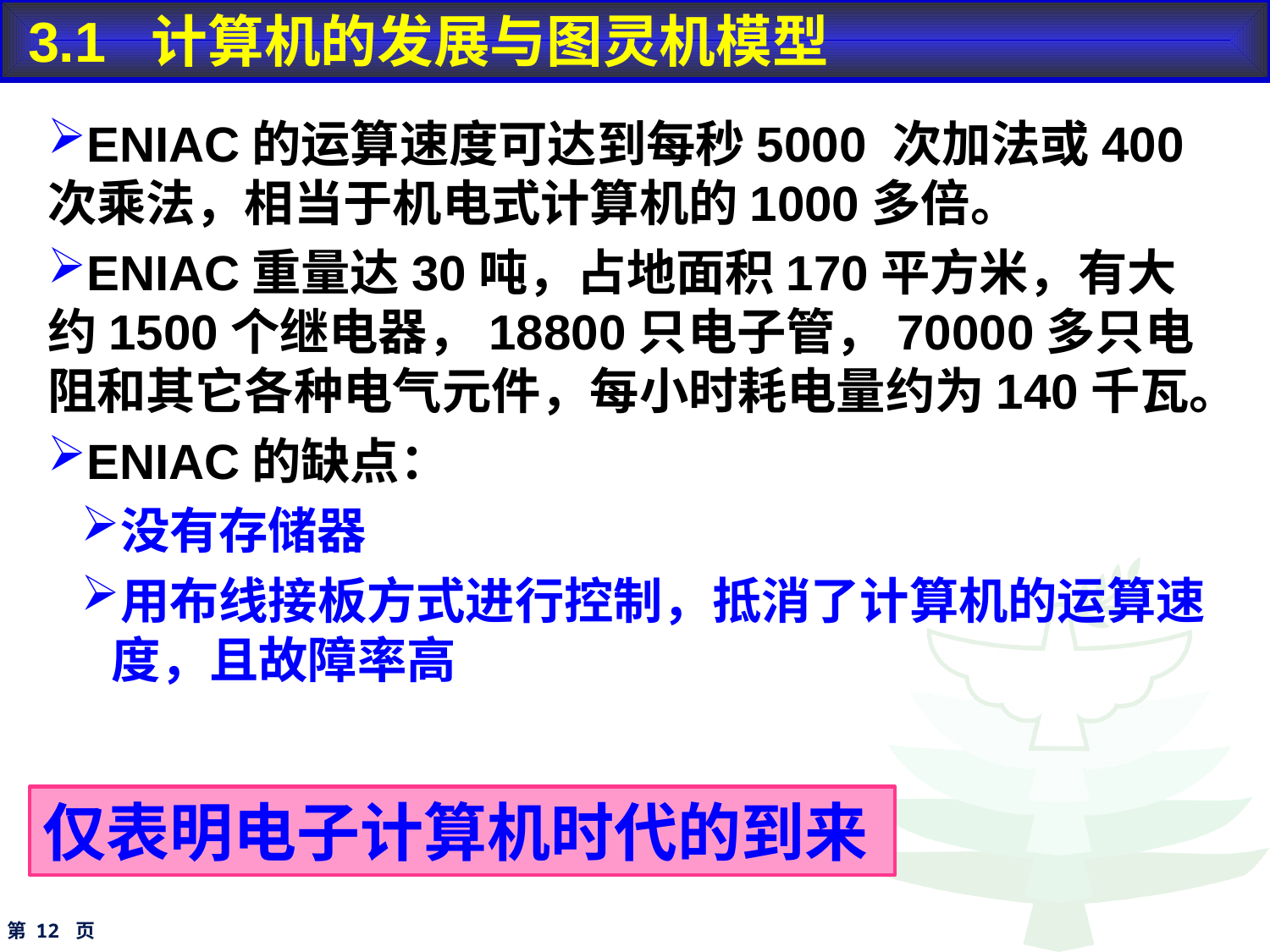

3.1  计算机的发展与图灵机模型
ENIAC的运算速度可达到每秒5000 次加法或400次乘法，相当于机电式计算机的1000多倍。
ENIAC重量达30吨，占地面积170平方米，有大约1500个继电器，18800只电子管，70000多只电阻和其它各种电气元件，每小时耗电量约为140千瓦。
ENIAC的缺点：
没有存储器
用布线接板方式进行控制，抵消了计算机的运算速度，且故障率高
仅表明电子计算机时代的到来